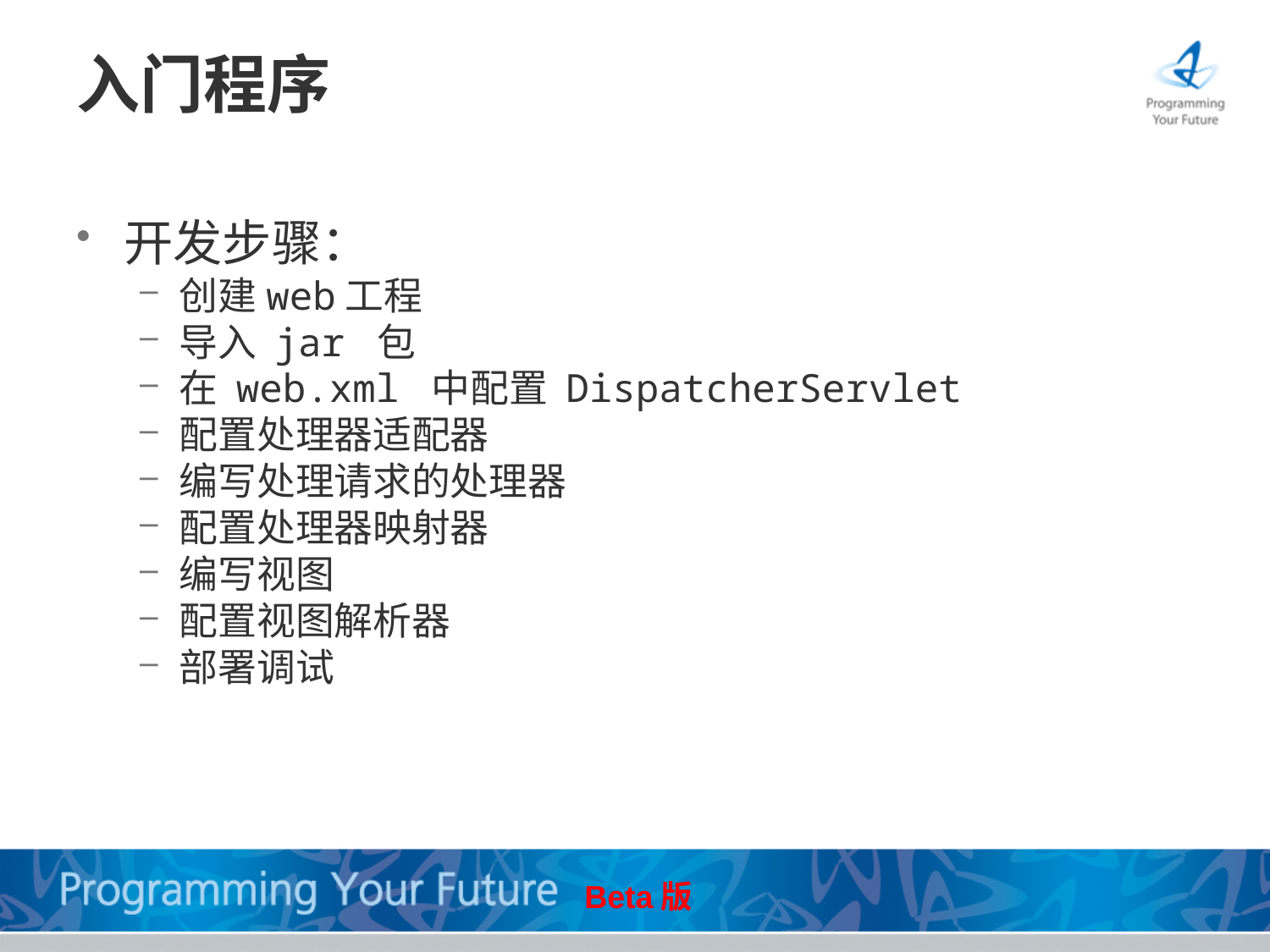

# 入门程序

开发步骤：
创建web工程
导入 jar 包
在 web.xml 中配置 DispatcherServlet
配置处理器适配器
编写处理请求的处理器
配置处理器映射器
编写视图
配置视图解析器
部署调试